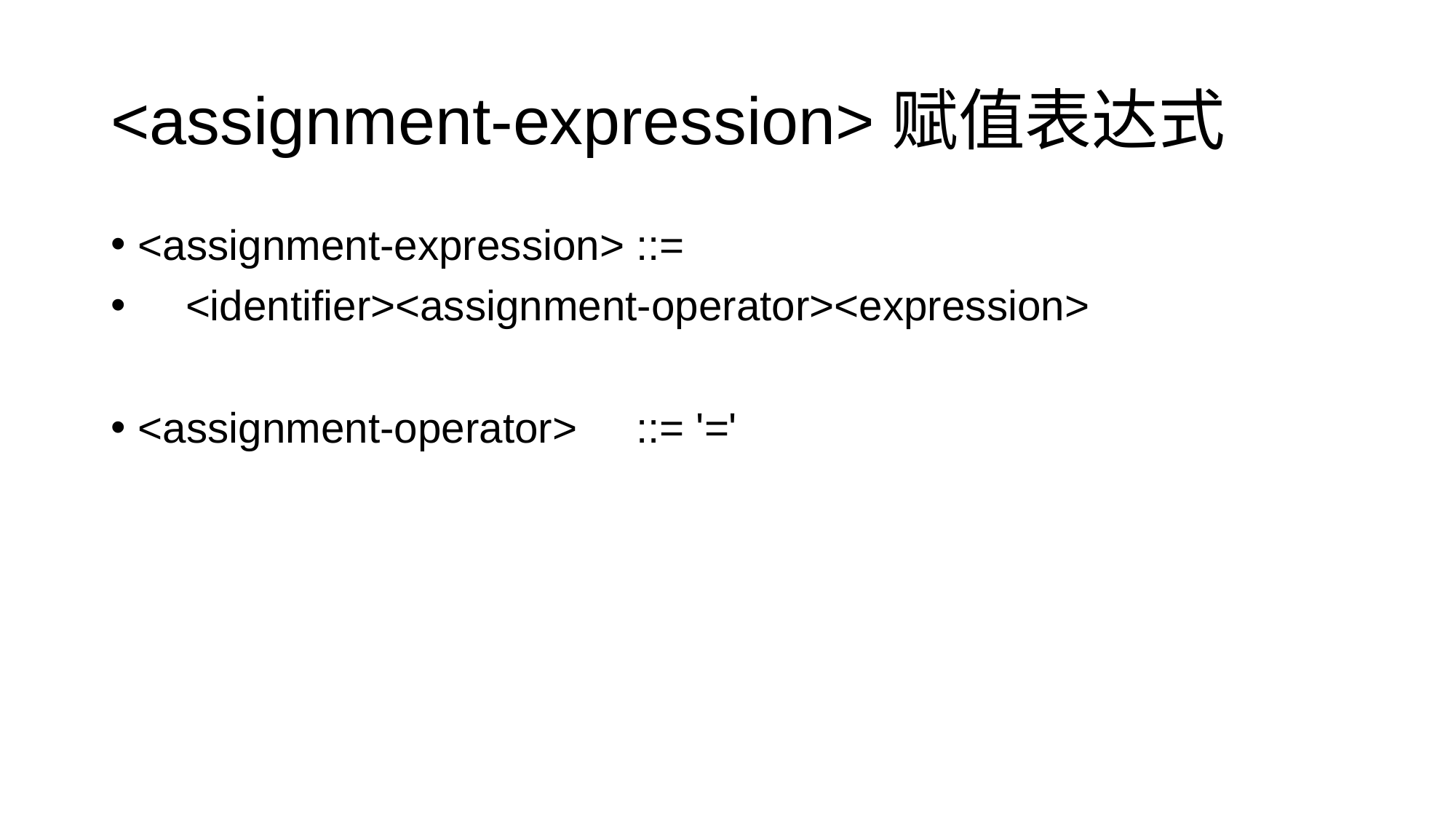

# <assignment-expression>赋值表达式
<assignment-expression> ::=
    <identifier><assignment-operator><expression>

<assignment-operator>     ::= '='